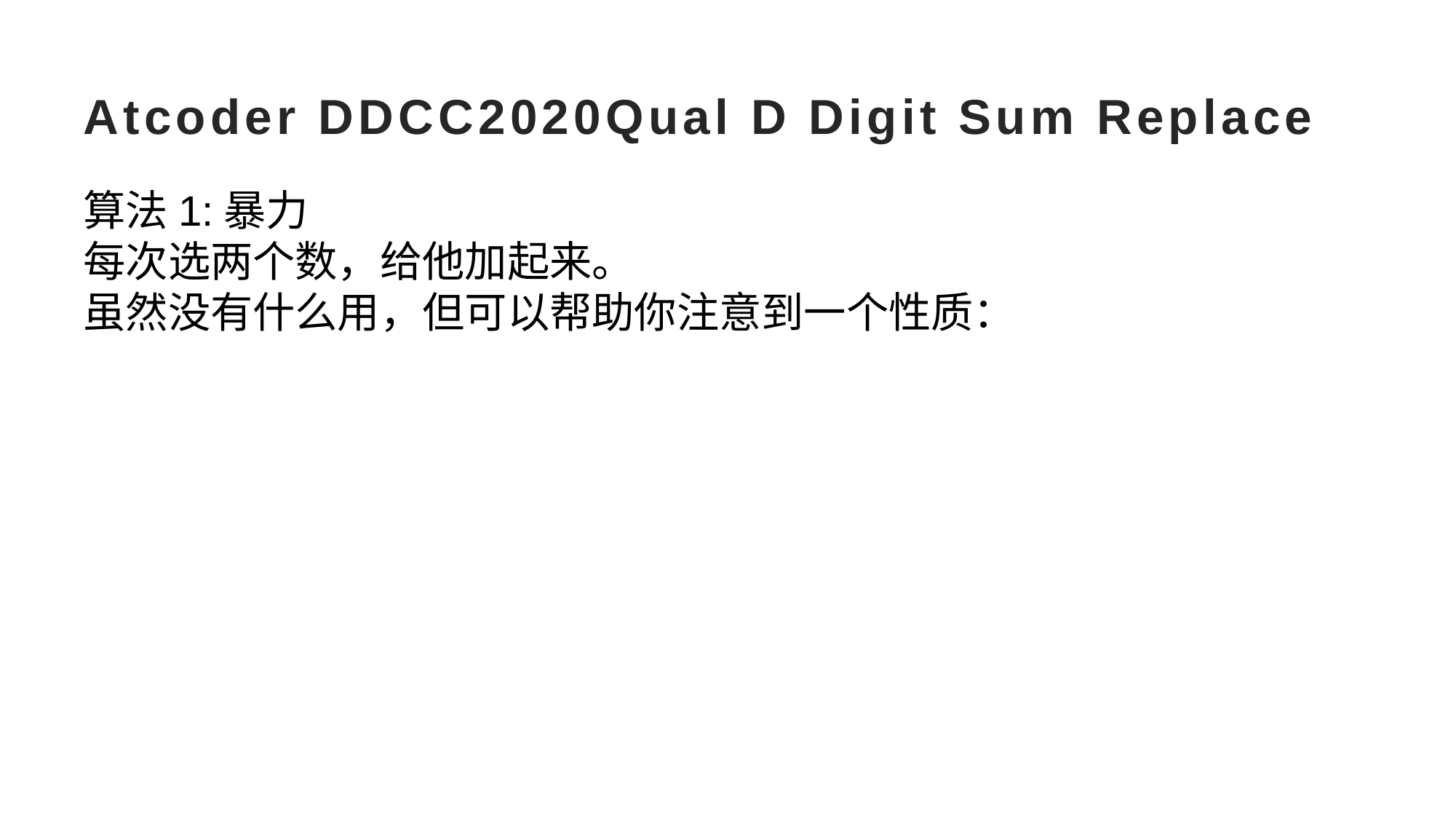

算法1:暴力
每次选两个数，给他加起来。
虽然没有什么用，但可以帮助你注意到一个性质：
# Atcoder DDCC2020Qual D Digit Sum Replace